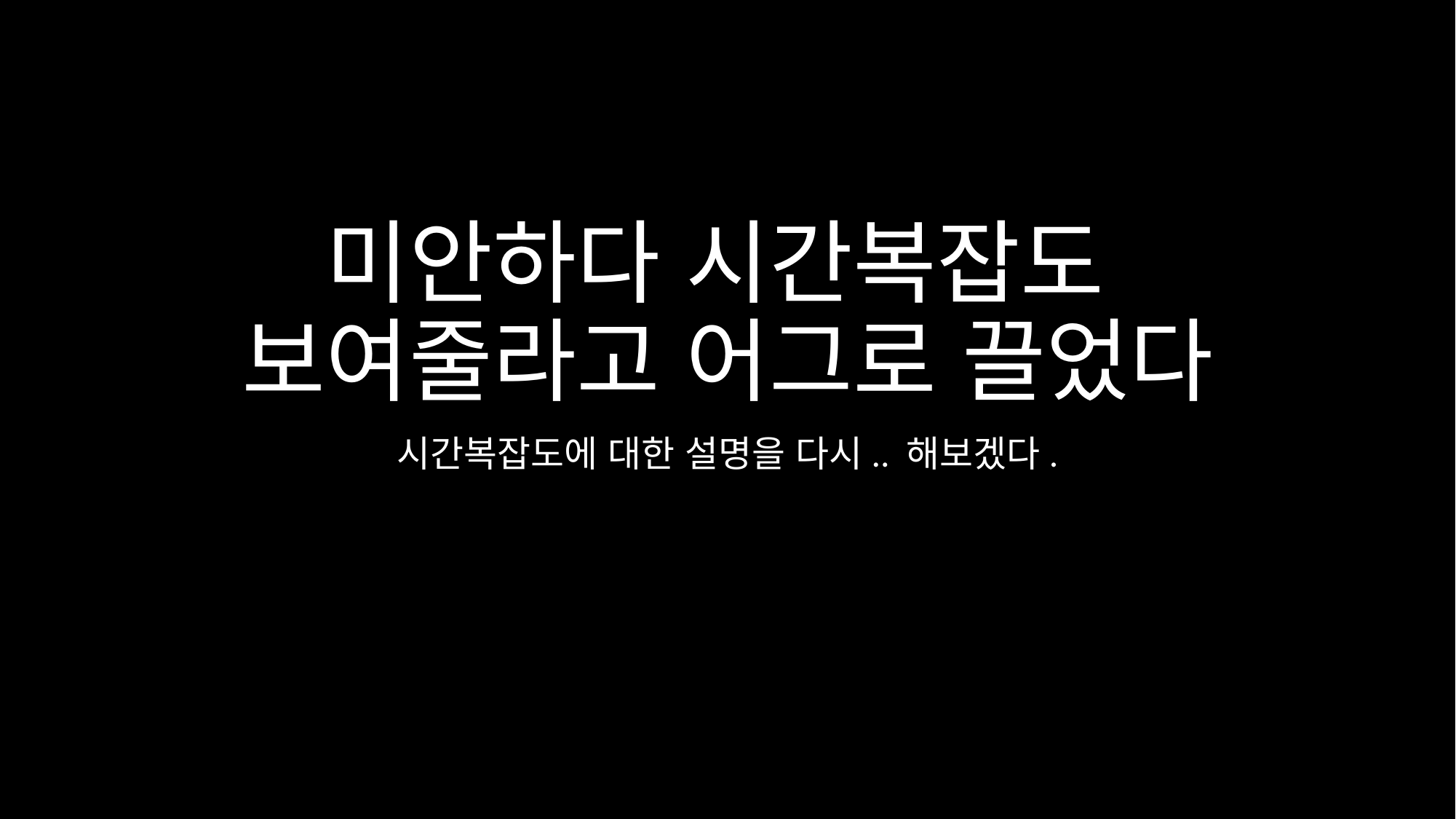

# 미안하다 시간복잡도 보여줄라고 어그로 끌었다
시간복잡도에 대한 설명을 다시.. 해보겠다.